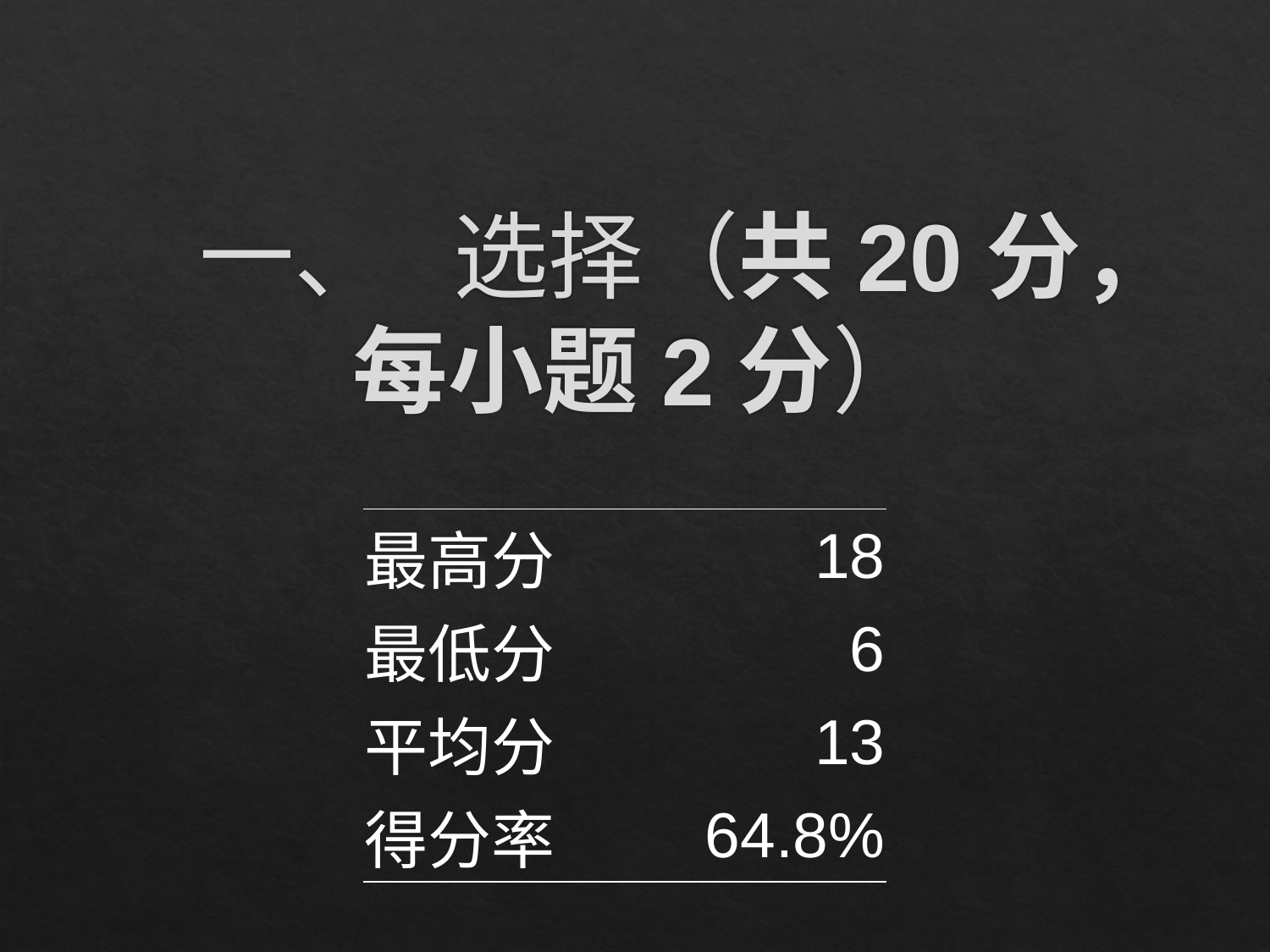

# 一、	选择（共20分，每小题2分）
| 最高分 | 18 |
| --- | --- |
| 最低分 | 6 |
| 平均分 | 13 |
| 得分率 | 64.8% |